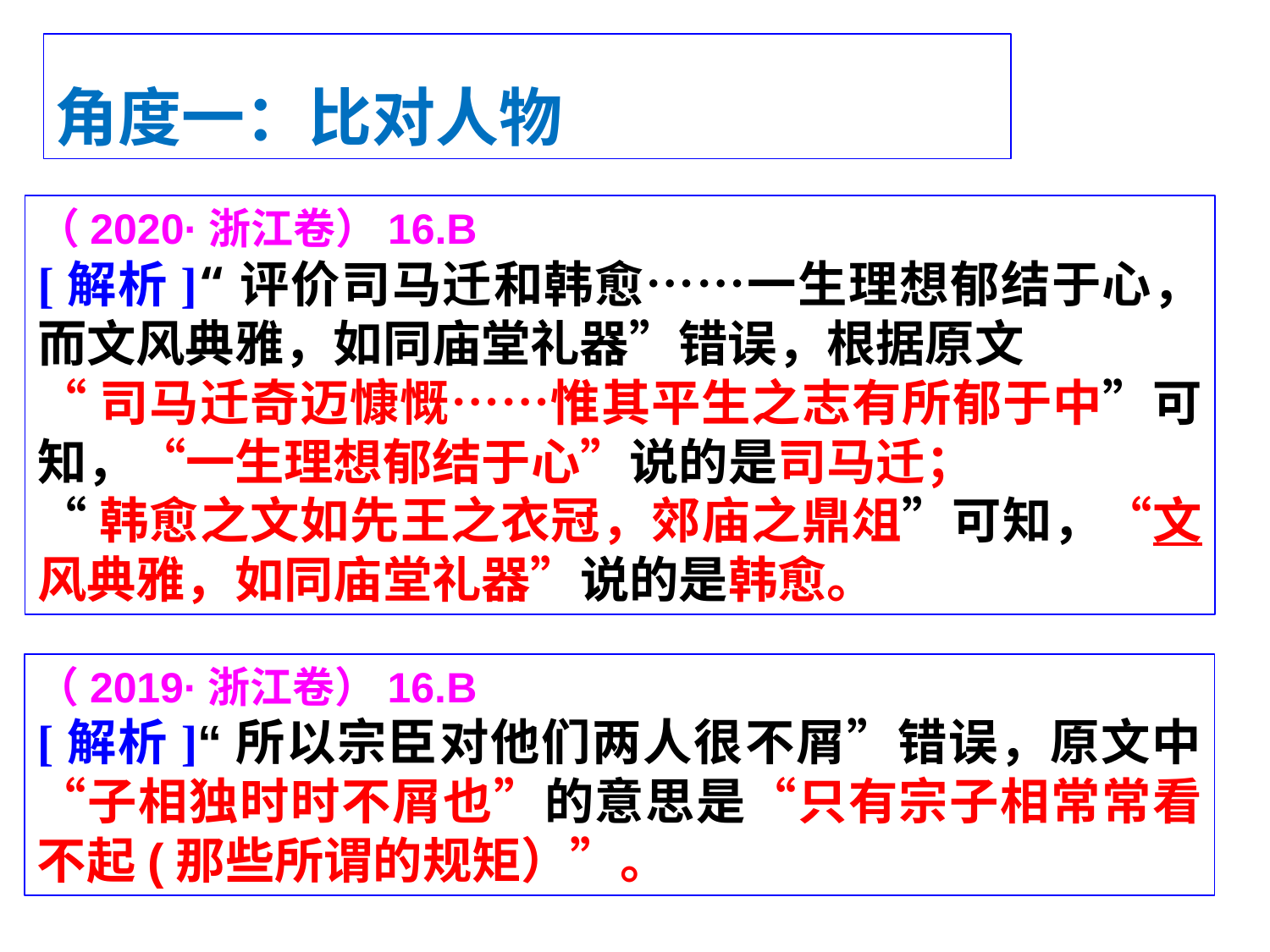

角度一：比对人物
（2020·浙江卷）16.B
[解析]“评价司马迁和韩愈……一生理想郁结于心，而文风典雅，如同庙堂礼器”错误，根据原文
“司马迁奇迈慷慨……惟其平生之志有所郁于中”可知，“一生理想郁结于心”说的是司马迁；
“韩愈之文如先王之衣冠，郊庙之鼎俎”可知，“文风典雅，如同庙堂礼器”说的是韩愈。
（2019·浙江卷）16.B
[解析]“所以宗臣对他们两人很不屑”错误，原文中“子相独时时不屑也”的意思是“只有宗子相常常看不起(那些所谓的规矩）”。